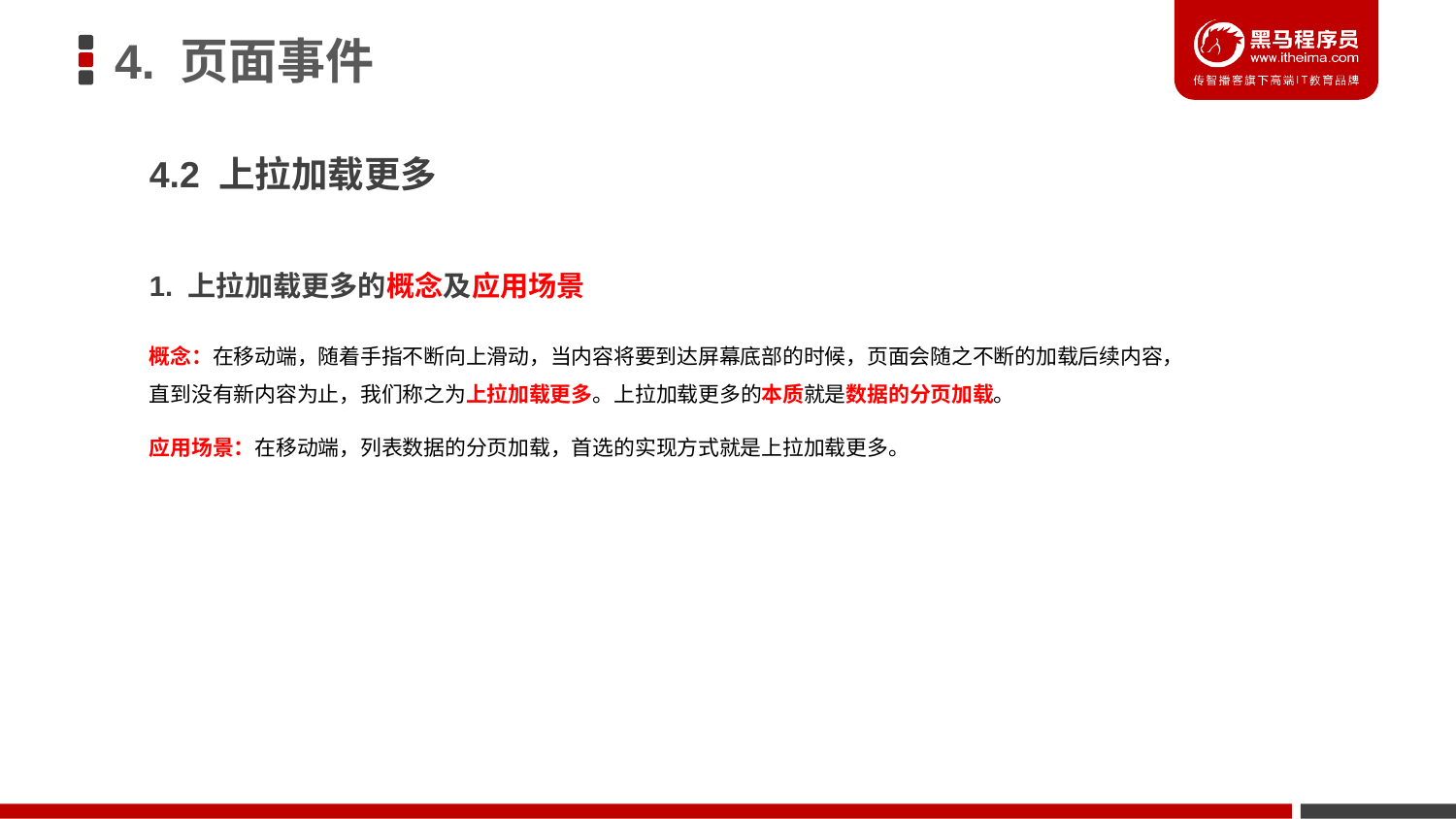

# 4. 页面事件
4.2 上拉加载更多
1. 上拉加载更多的概念及应用场景
概念：在移动端，随着手指不断向上滑动，当内容将要到达屏幕底部的时候，页面会随之不断的加载后续内容，直到没有新内容为止，我们称之为上拉加载更多。上拉加载更多的本质就是数据的分页加载。
应用场景：在移动端，列表数据的分页加载，首选的实现方式就是上拉加载更多。